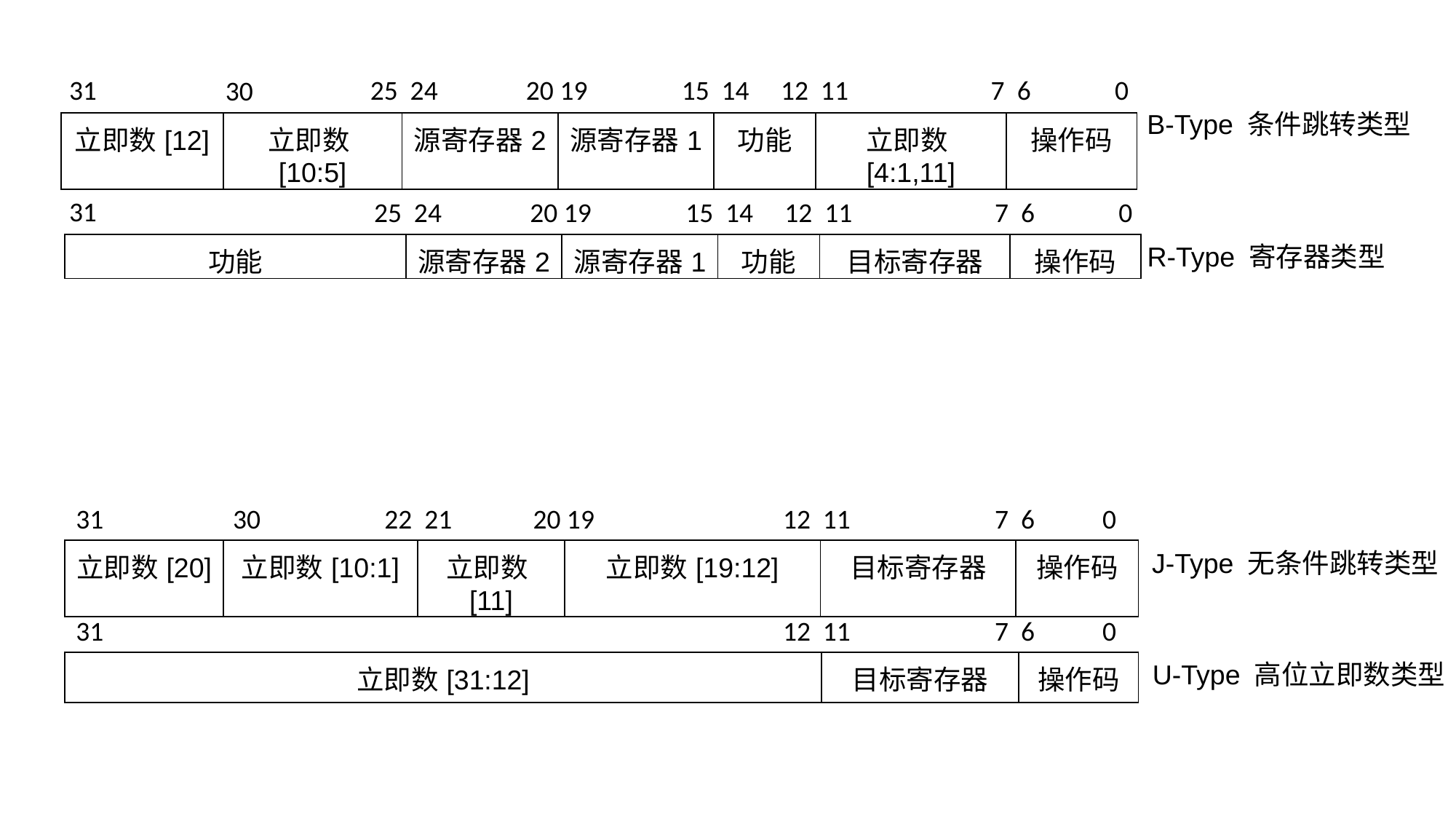

31
25  24
20 19
15  14
7  6
0
12  11
30
B-Type 条件跳转类型
| 立即数[12] | 立即数[10:5] | 源寄存器2 | 源寄存器1 | 功能 | 立即数[4:1,11] | 操作码 |
| --- | --- | --- | --- | --- | --- | --- |
31
25  24
20 19
15  14
7  6
0
12  11
R-Type 寄存器类型
| 功能 | 源寄存器2 | 源寄存器1 | 功能 | 目标寄存器 | 操作码 |
| --- | --- | --- | --- | --- | --- |
31
30
22  21
20 19
7  6
12  11
0
| 立即数[20] | 立即数[10:1] | 立即数[11] | 立即数[19:12] | 目标寄存器 | 操作码 |
| --- | --- | --- | --- | --- | --- |
J-Type 无条件跳转类型
31
7  6
12  11
0
| 立即数[31:12] | 目标寄存器 | 操作码 |
| --- | --- | --- |
U-Type 高位立即数类型